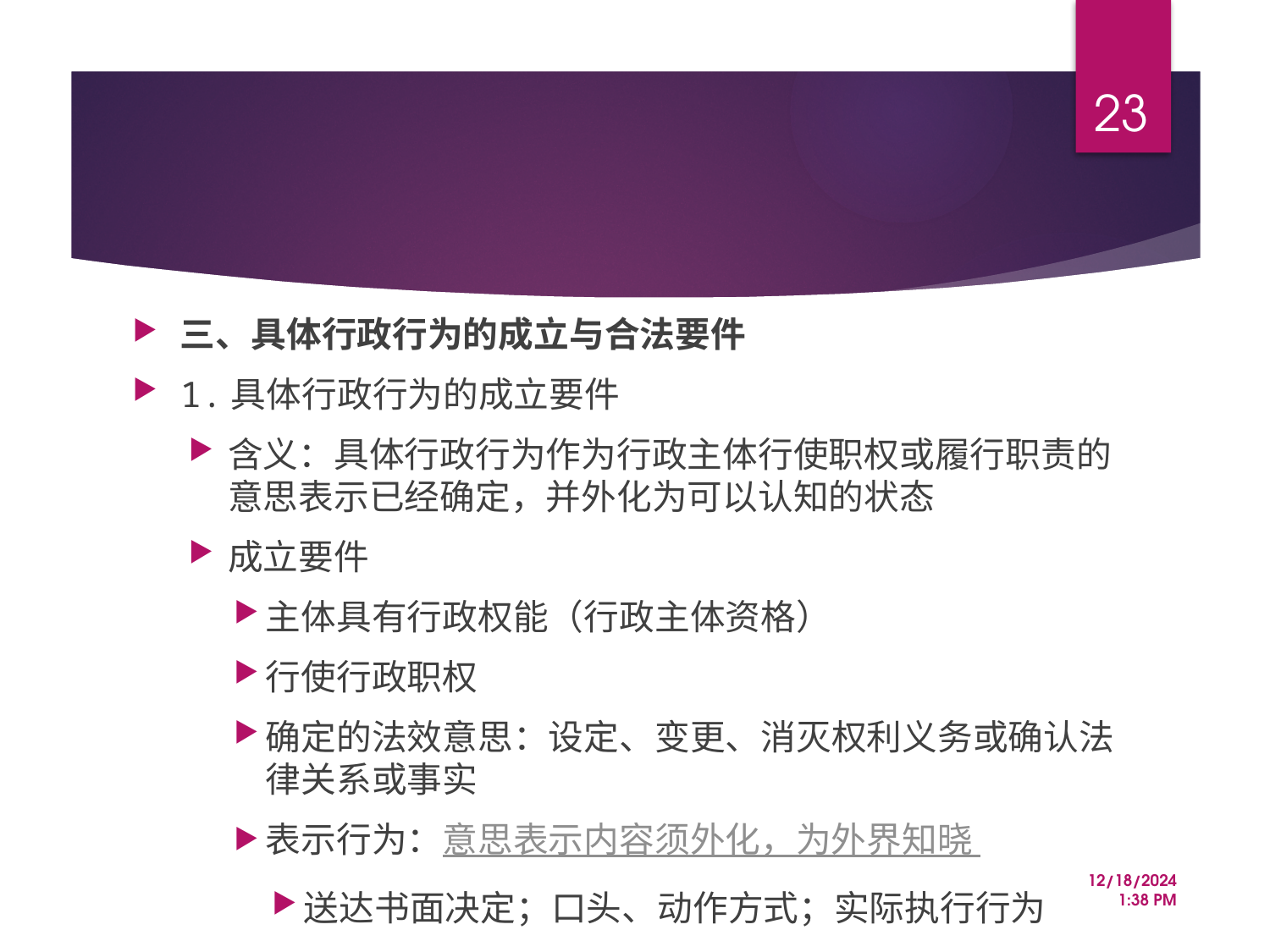

23
#
三、具体行政行为的成立与合法要件
1.具体行政行为的成立要件
含义：具体行政行为作为行政主体行使职权或履行职责的意思表示已经确定，并外化为可以认知的状态
成立要件
主体具有行政权能（行政主体资格）
行使行政职权
确定的法效意思：设定、变更、消灭权利义务或确认法律关系或事实
表示行为：意思表示内容须外化，为外界知晓
送达书面决定；口头、动作方式；实际执行行为

12/18/2024 1:38 PM